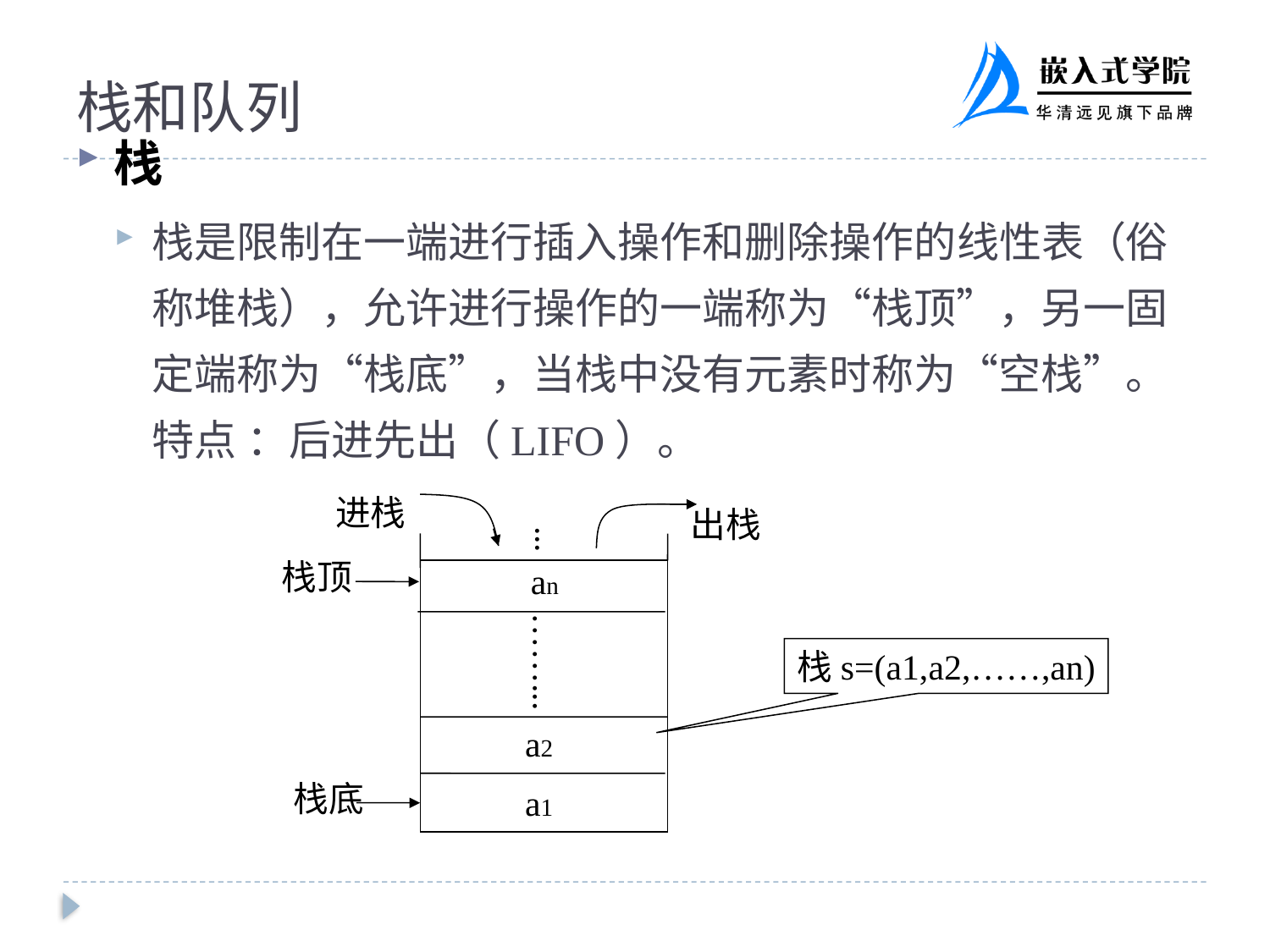

# 栈和队列
栈
栈是限制在一端进行插入操作和删除操作的线性表（俗称堆栈），允许进行操作的一端称为“栈顶”，另一固定端称为“栈底”，当栈中没有元素时称为“空栈”。特点 ：后进先出（LIFO）。
进栈

出栈

...

栈顶
an

……...
a2
栈底
a1

栈s=(a1,a2,……,an)
89